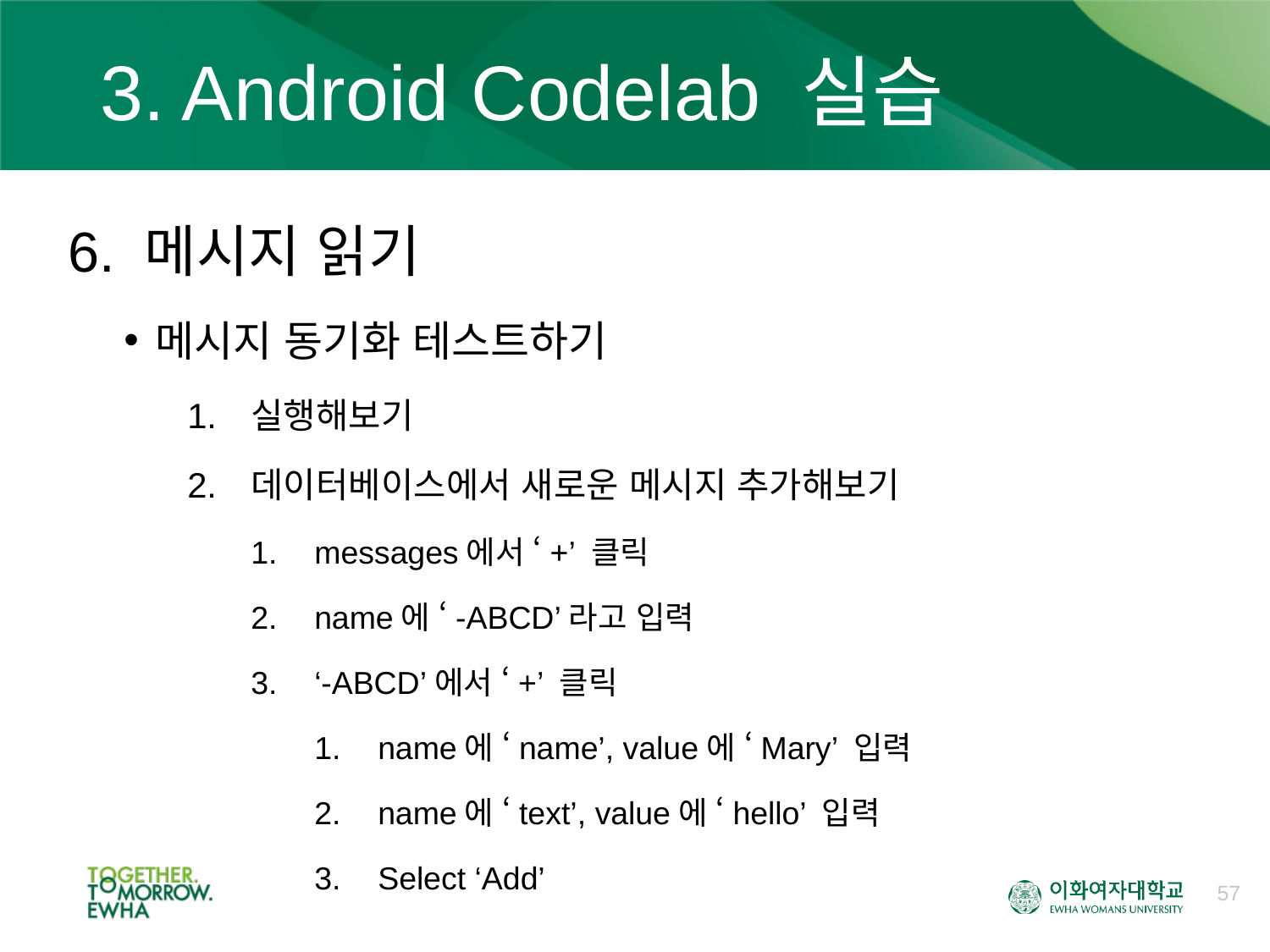

# 3. Android Codelab 실습
6. 메시지 읽기
메시지 동기화 테스트하기
실행해보기
데이터베이스에서 새로운 메시지 추가해보기
messages에서 ‘+’ 클릭
name에 ‘-ABCD’라고 입력
‘-ABCD’에서 ‘+’ 클릭
name에 ‘name’, value에 ‘Mary’ 입력
name에 ‘text’, value에 ‘hello’ 입력
Select ‘Add’
57